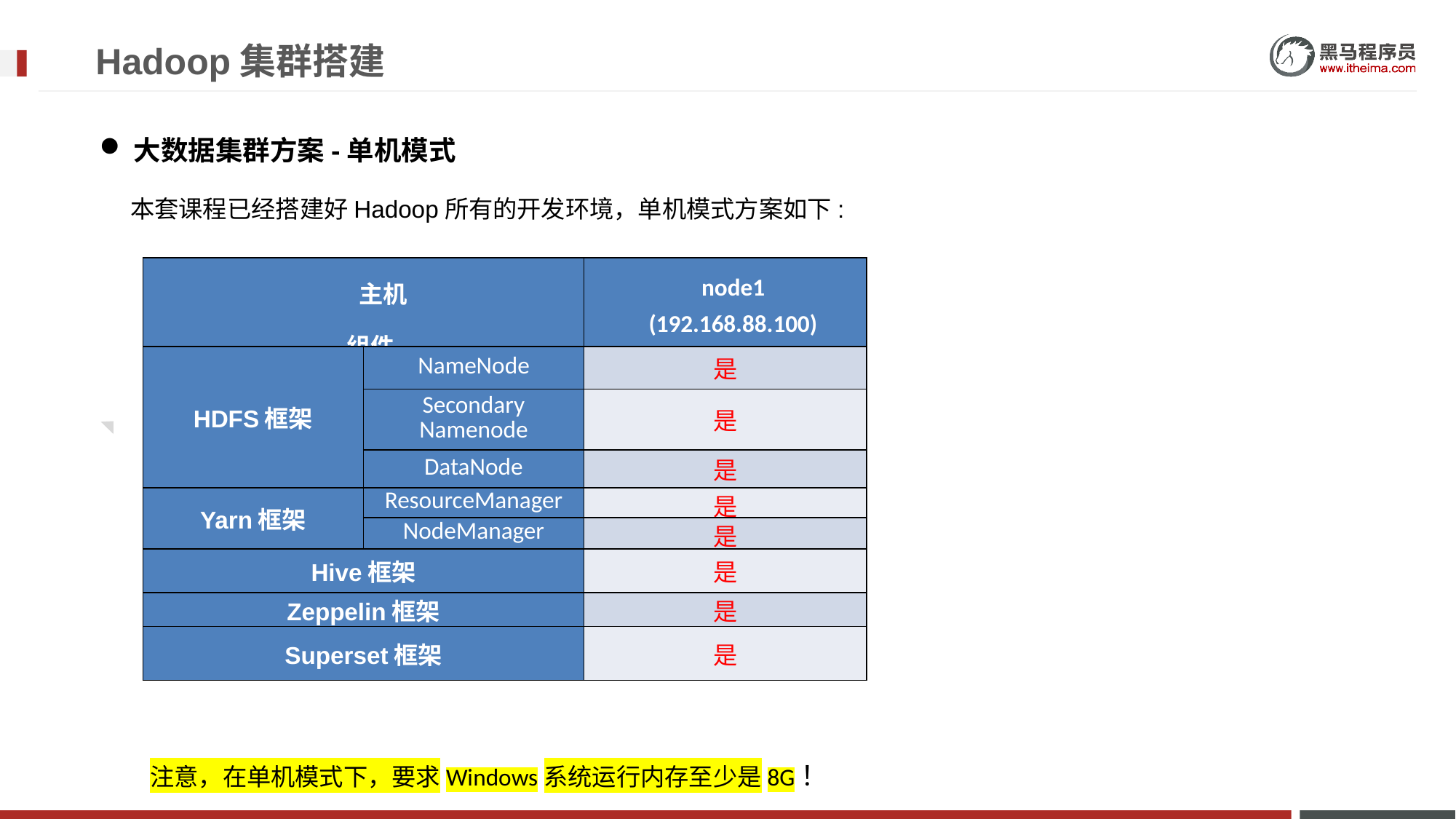

# Hadoop集群搭建
大数据集群方案-单机模式
本套课程已经搭建好Hadoop所有的开发环境，单机模式方案如下:
| 主机 组件 |  | node1 (192.168.88.100) |
| --- | --- | --- |
| HDFS框架 | NameNode | 是 |
|  | Secondary Namenode | 是 |
|  | DataNode | 是 |
| Yarn框架 | ResourceManager | 是 |
|  | NodeManager | 是 |
| Hive框架 |  | 是 |
| Zeppelin框架 |  | 是 |
| Superset框架 |  | 是 |

      注意，在单机模式下，要求Windows系统运行内存至少是8G！